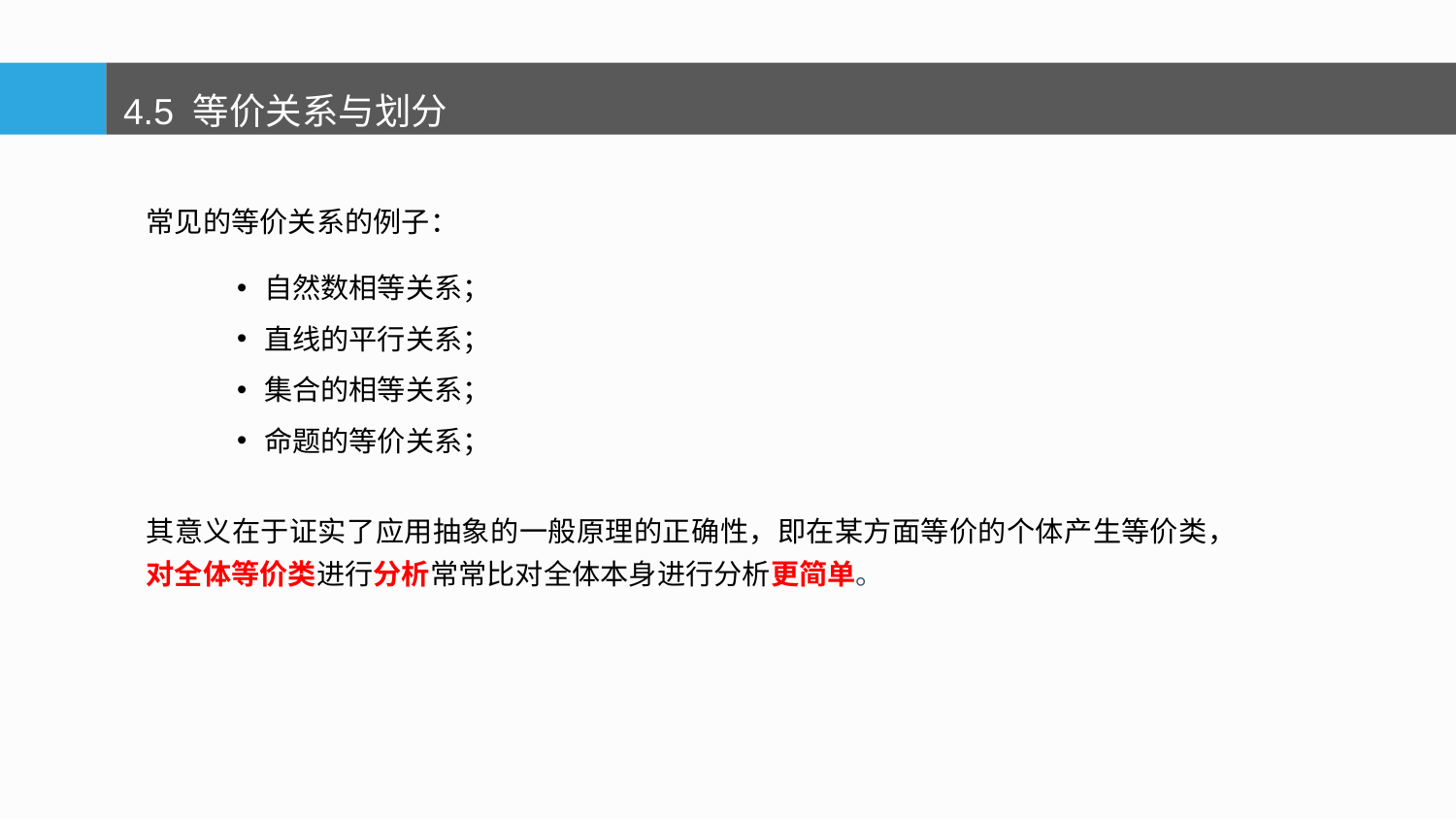

4.5 等价关系与划分

常见的等价关系的例子：
自然数相等关系；
直线的平行关系；
集合的相等关系；
命题的等价关系；
其意义在于证实了应用抽象的一般原理的正确性，即在某方面等价的个体产生等价类，对全体等价类进行分析常常比对全体本身进行分析更简单。